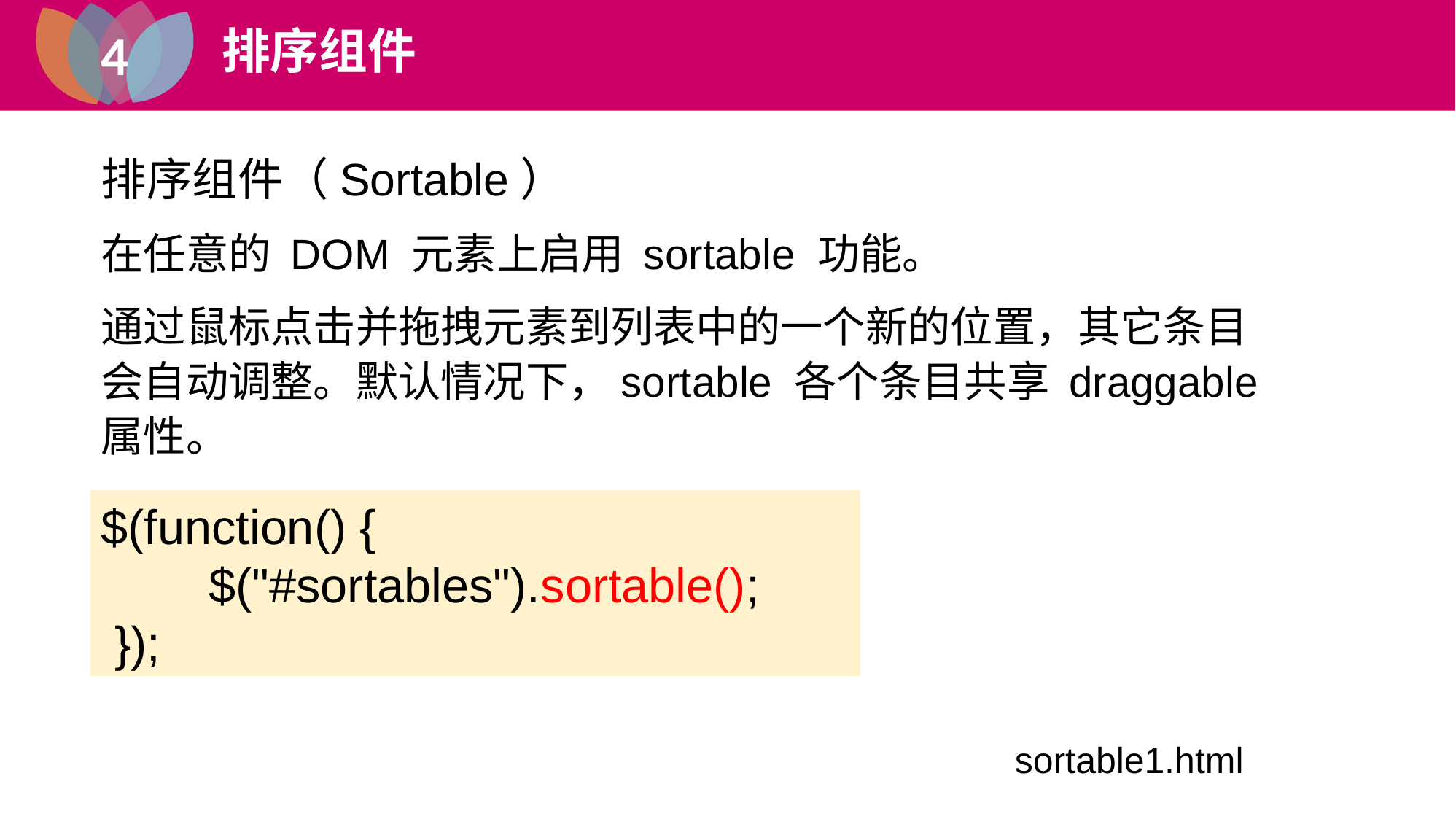

4
排序组件
1
排序组件（Sortable）
在任意的 DOM 元素上启用 sortable 功能。
通过鼠标点击并拖拽元素到列表中的一个新的位置，其它条目会自动调整。默认情况下，sortable 各个条目共享 draggable 属性。
$(function() {
        $("#sortables").sortable();
 });
sortable1.html